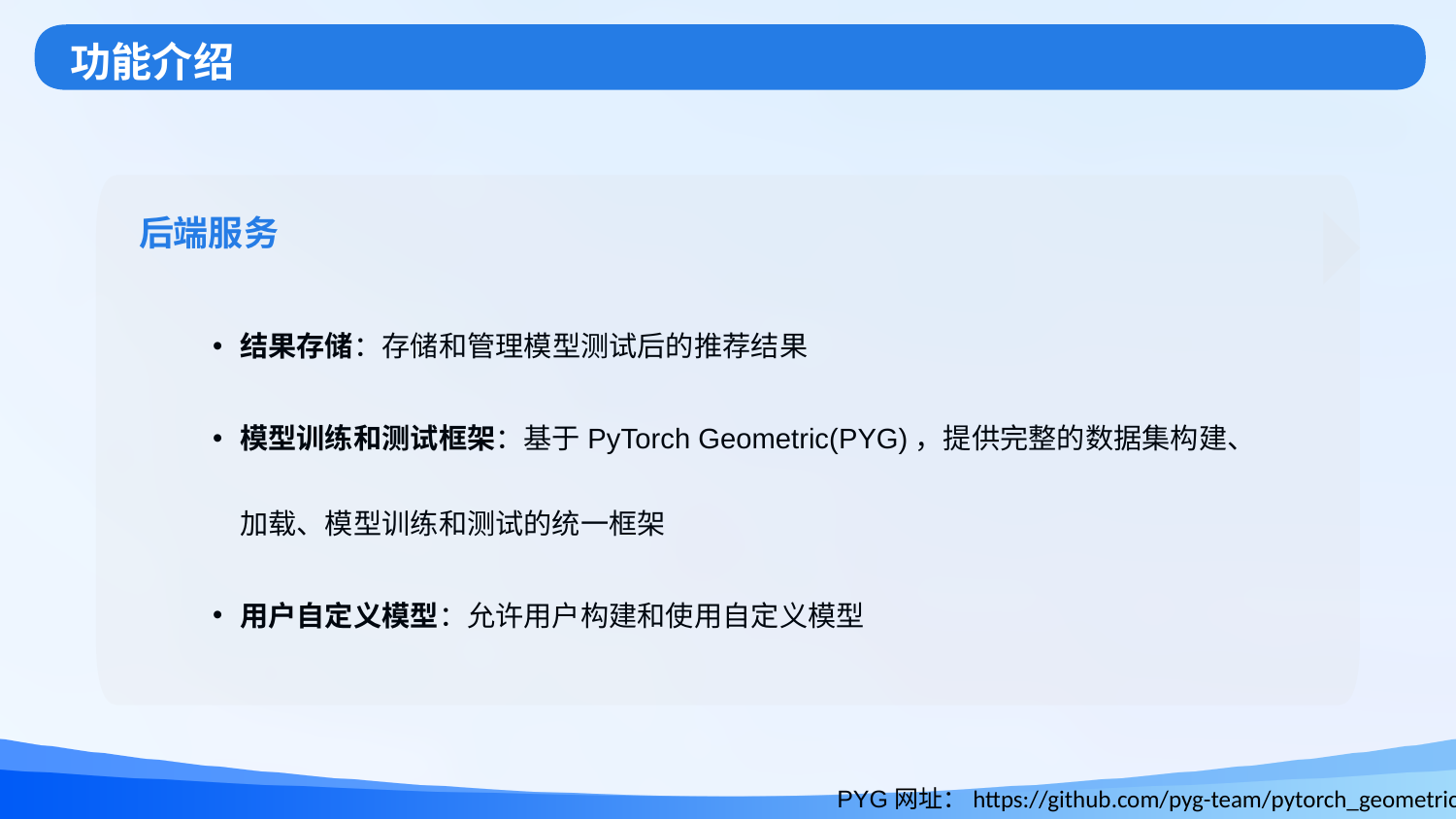

功能介绍

后端服务

结果存储：存储和管理模型测试后的推荐结果
模型训练和测试框架：基于PyTorch Geometric(PYG)，提供完整的数据集构建、加载、模型训练和测试的统一框架
用户自定义模型：允许用户构建和使用自定义模型
PYG网址：https://github.com/pyg-team/pytorch_geometric